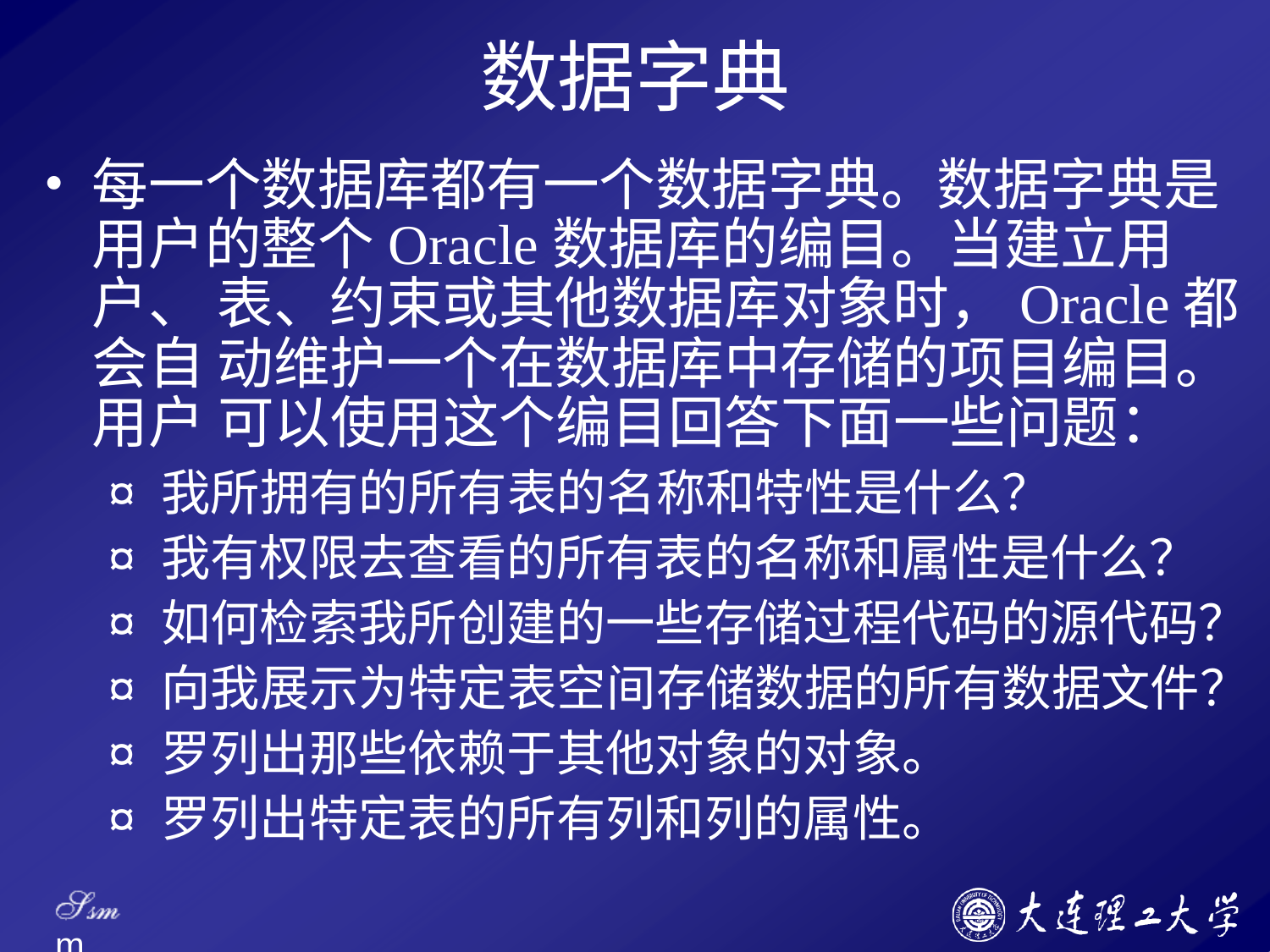

# 数据字典
每一个数据库都有一个数据字典。数据字典是 用户的整个Oracle数据库的编目。当建立用户、 表、约束或其他数据库对象时，Oracle都会自 动维护一个在数据库中存储的项目编目。用户 可以使用这个编目回答下面一些问题：
¤ 我所拥有的所有表的名称和特性是什么？
¤ 我有权限去查看的所有表的名称和属性是什么？
¤ 如何检索我所创建的一些存储过程代码的源代码？
¤ 向我展示为特定表空间存储数据的所有数据文件？
¤ 罗列出那些依赖于其他对象的对象。
¤ 罗列出特定表的所有列和列的属性。

Ssm